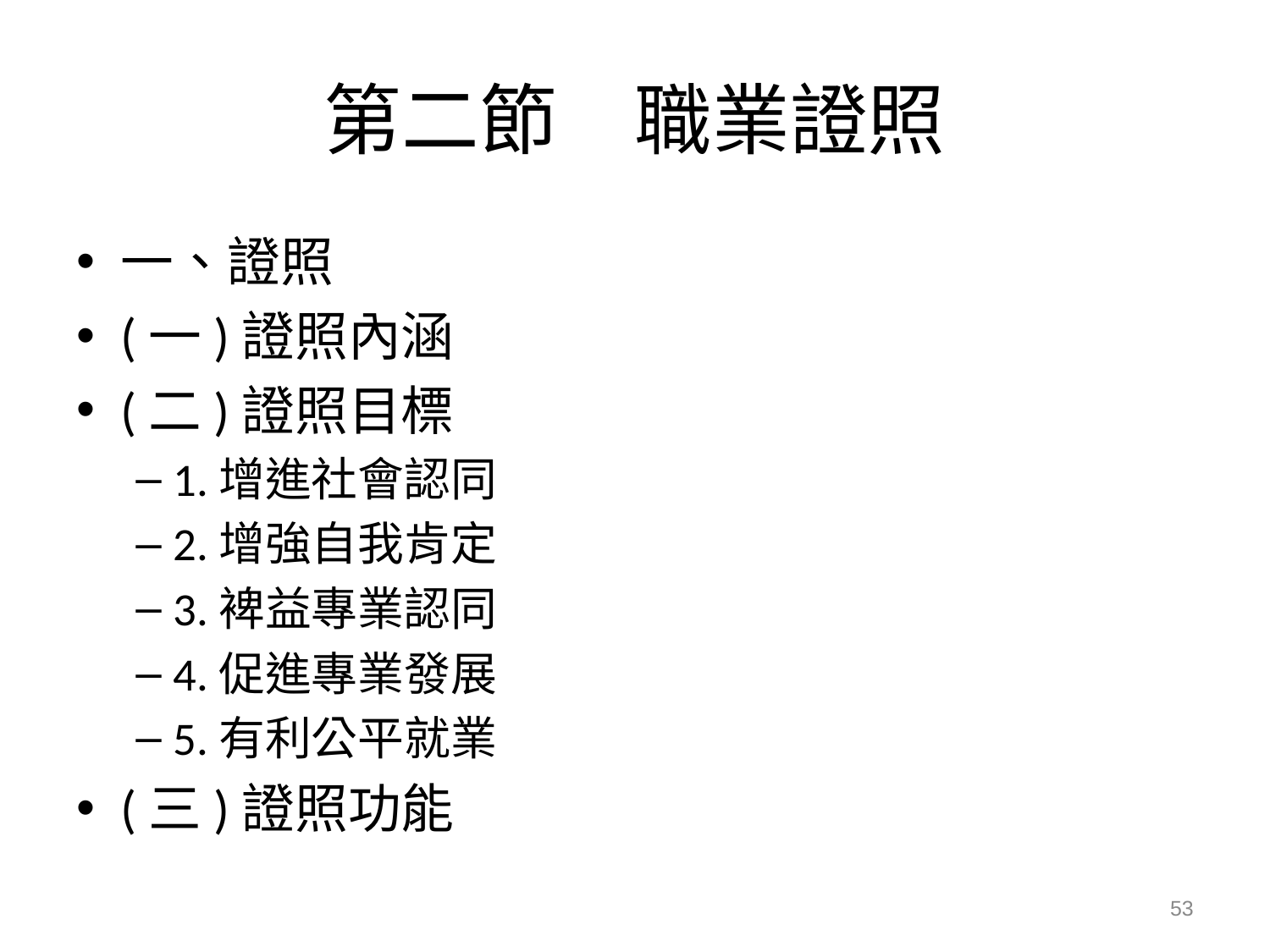

# 第二節　職業證照
一、證照
(一)證照內涵
(二)證照目標
1.增進社會認同
2.增強自我肯定
3.裨益專業認同
4.促進專業發展
5.有利公平就業
(三)證照功能

53